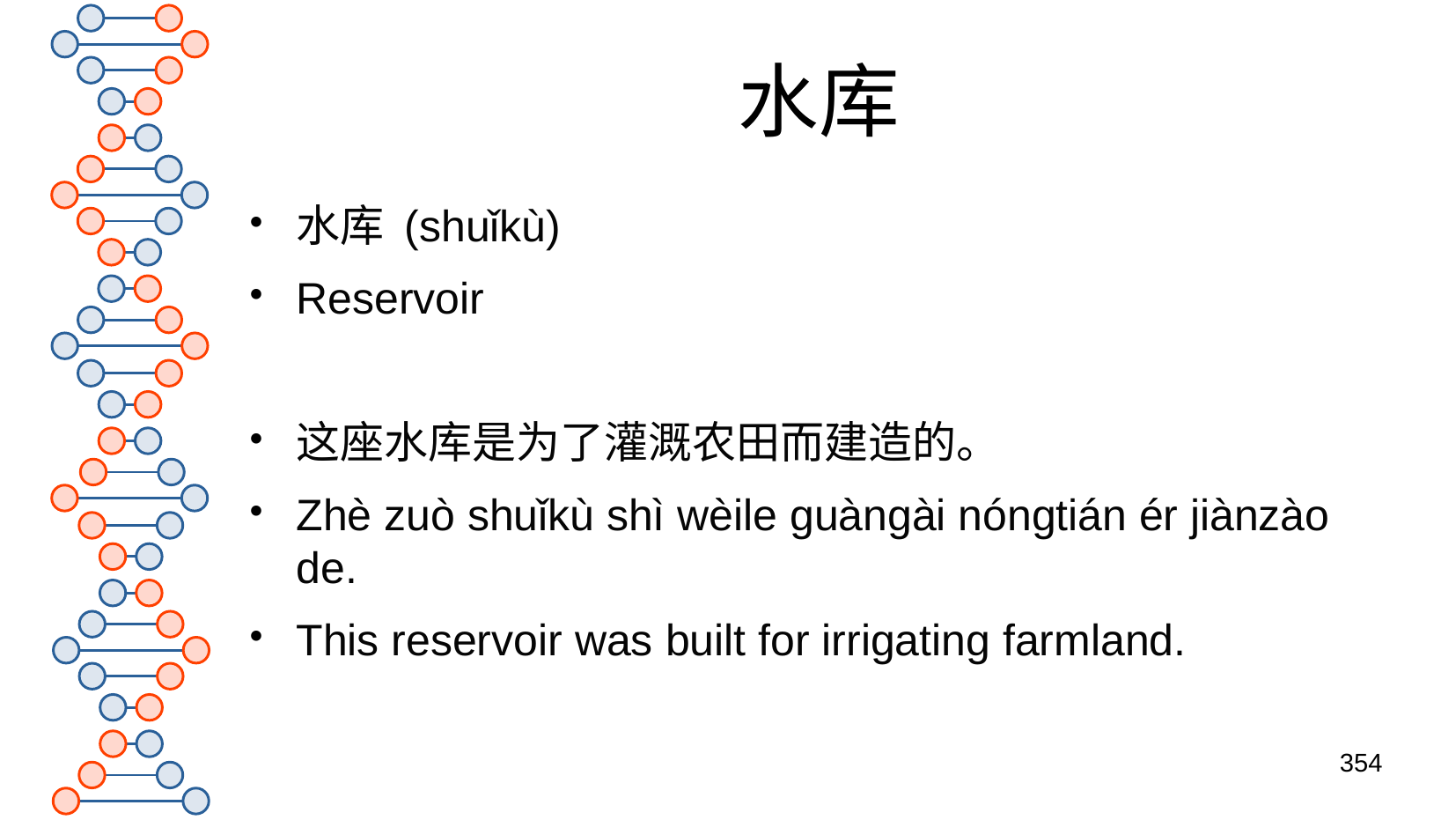

# 水库
水库 (shuǐkù)
Reservoir

这座水库是为了灌溉农田而建造的。
Zhè zuò shuǐkù shì wèile guàngài nóngtián ér jiànzào de.
This reservoir was built for irrigating farmland.

354